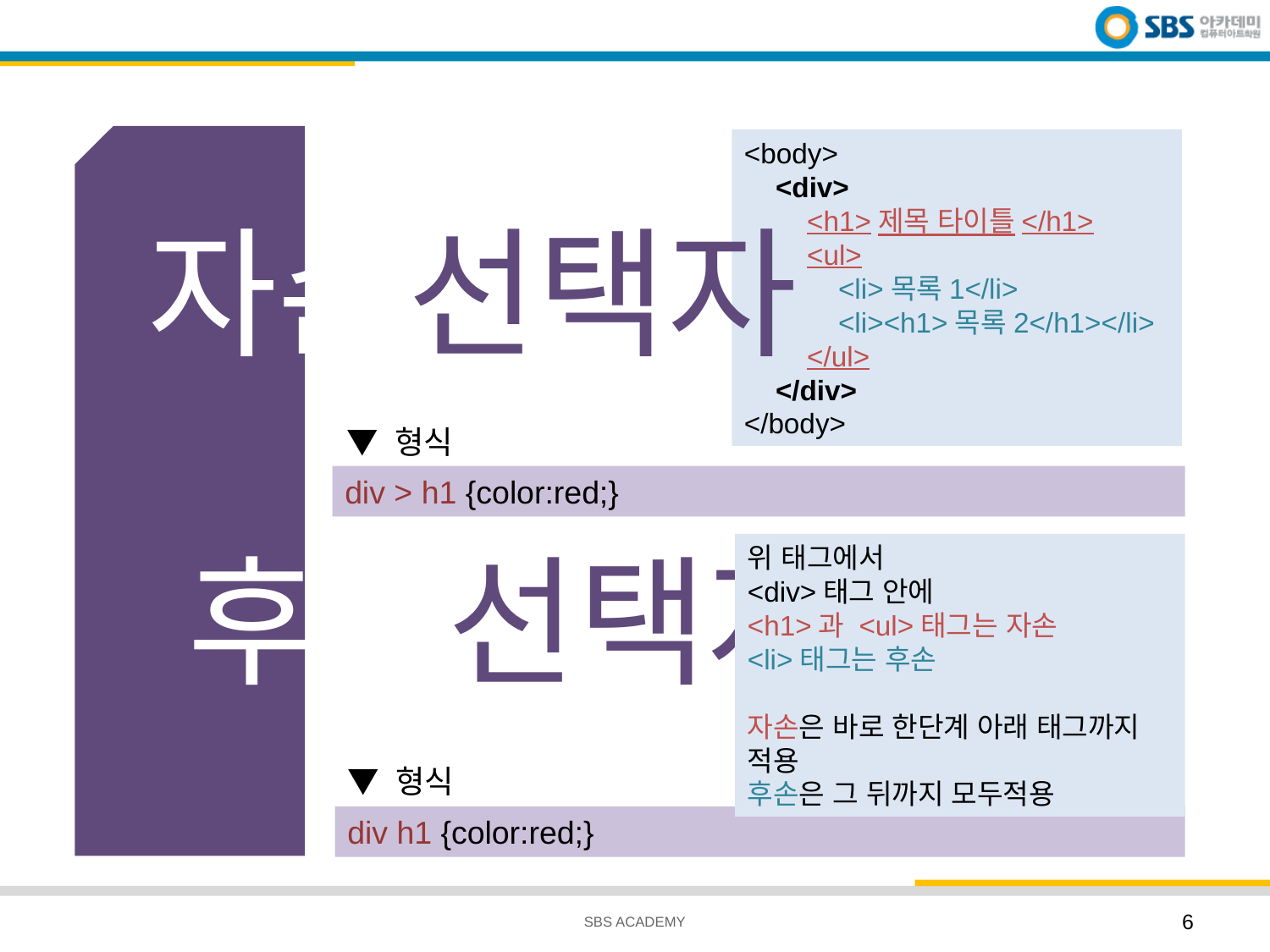

<body>
    <div>
        <h1>제목 타이틀</h1>
        <ul>
            <li>목록1</li>
            <li><h1>목록2</h1></li>
        </ul>
    </div>
</body>
자손선택자
▼ 형식
div > h1 {color:red;}
# 후손선택자
위 태그에서
<div>태그 안에
<h1>과 <ul>태그는 자손
<li>태그는 후손

자손은 바로 한단계 아래 태그까지 적용
후손은 그 뒤까지 모두적용
▼ 형식
div h1 {color:red;}
SBS ACADEMY
6